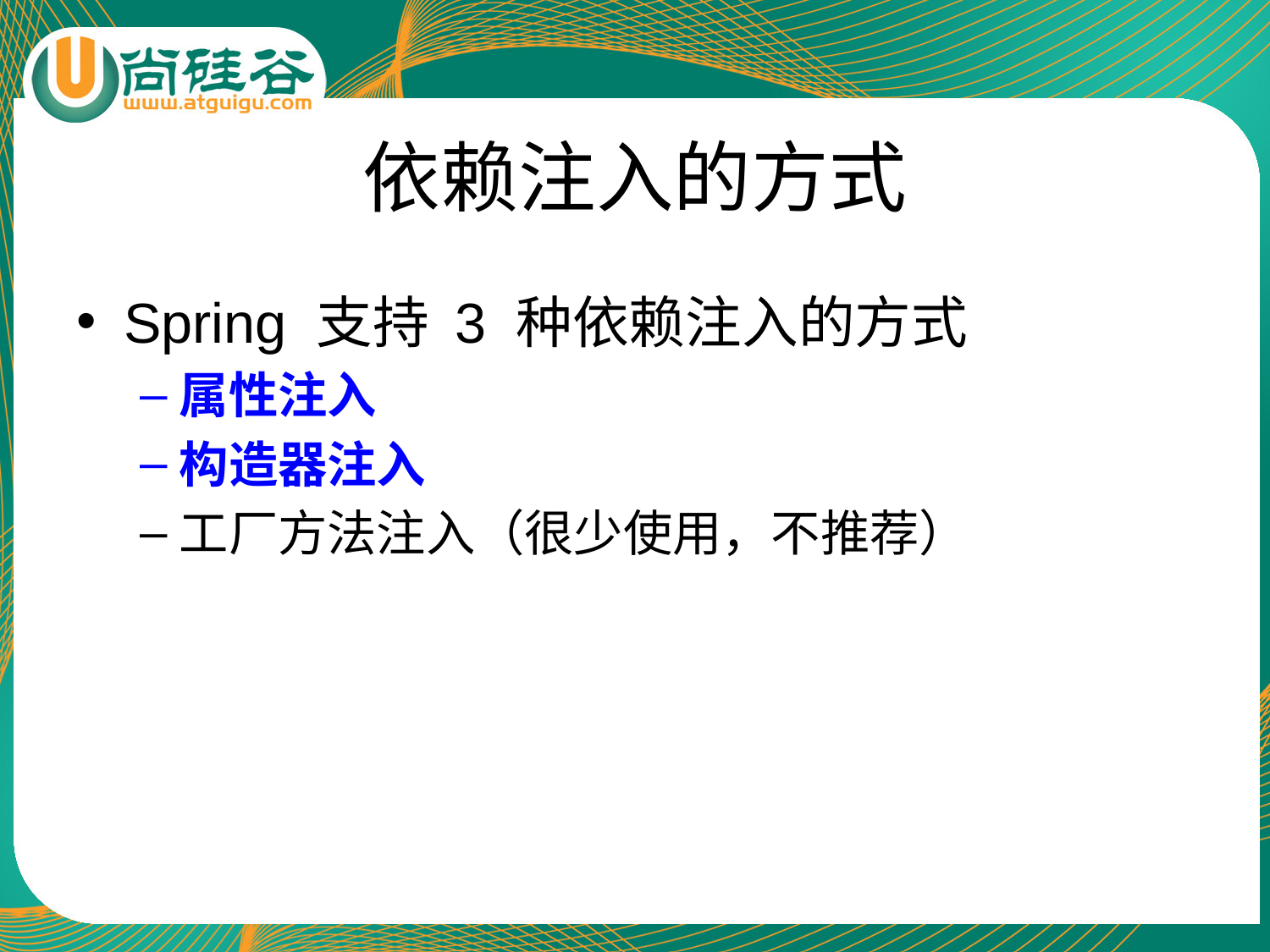

# 依赖注入的方式
Spring 支持 3 种依赖注入的方式
属性注入
构造器注入
工厂方法注入（很少使用，不推荐）